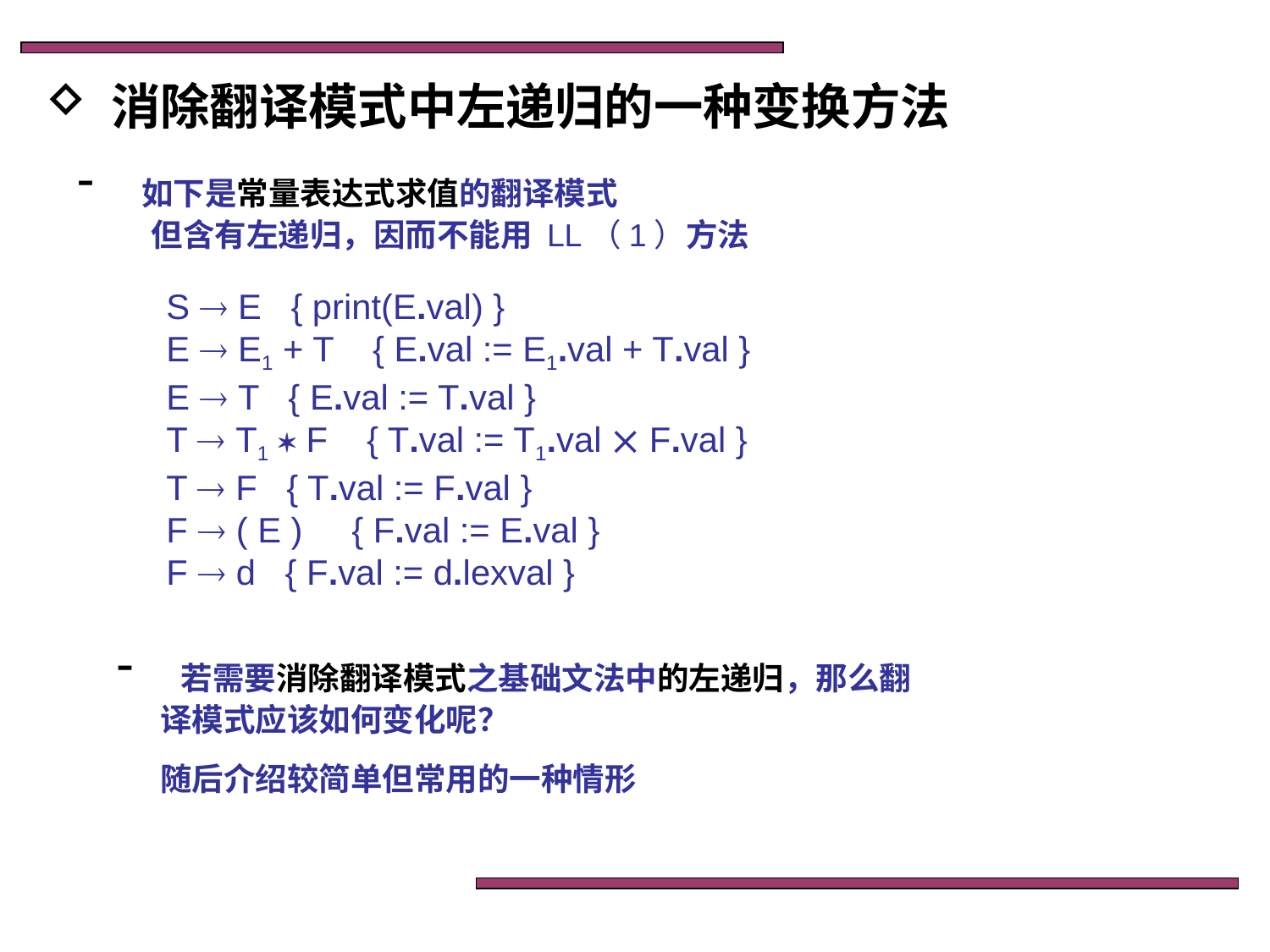

消除翻译模式中左递归的一种变换方法

  如下是常量表达式求值的翻译模式
     但含有左递归，因而不能用 LL（1）方法
S → E   { print(E.val) }
E → E1 + T    { E.val := E1.val + T.val }
E → T   { E.val := T.val }
T → T1 ∗ F    { T.val := T1.val × F.val }
T → F   { T.val := F.val }
F → ( E )     { F.val := E.val }
F → d   { F.val := d.lexval }
  若需要消除翻译模式之基础文法中的左递归，那么翻
     译模式应该如何变化呢？

     随后介绍较简单但常用的一种情形